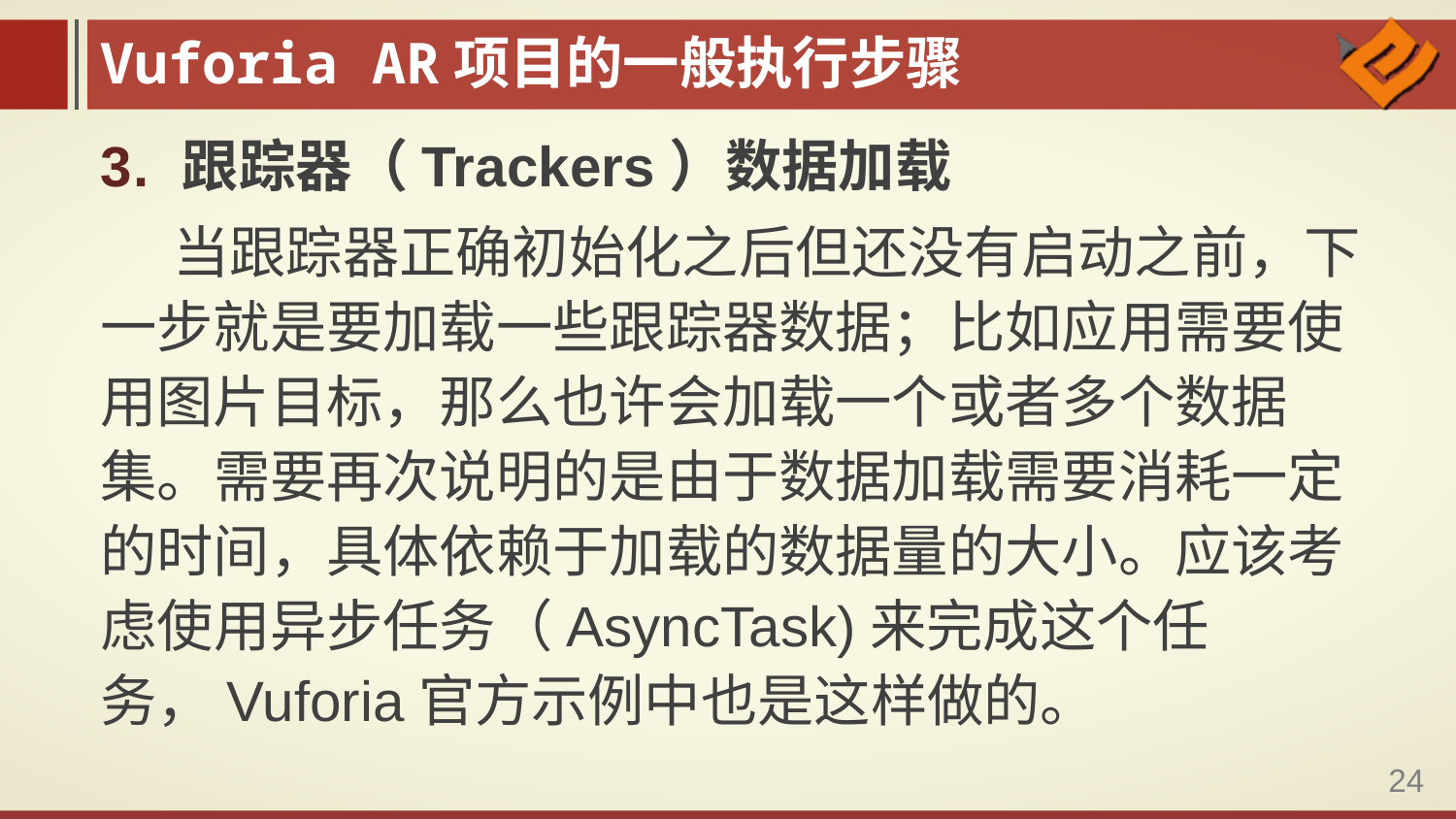

Vuforia AR项目的一般执行步骤
跟踪器（Trackers）数据加载
当跟踪器正确初始化之后但还没有启动之前，下一步就是要加载一些跟踪器数据；比如应用需要使用图片目标，那么也许会加载一个或者多个数据集。需要再次说明的是由于数据加载需要消耗一定的时间，具体依赖于加载的数据量的大小。应该考虑使用异步任务（AsyncTask)来完成这个任务，Vuforia官方示例中也是这样做的。